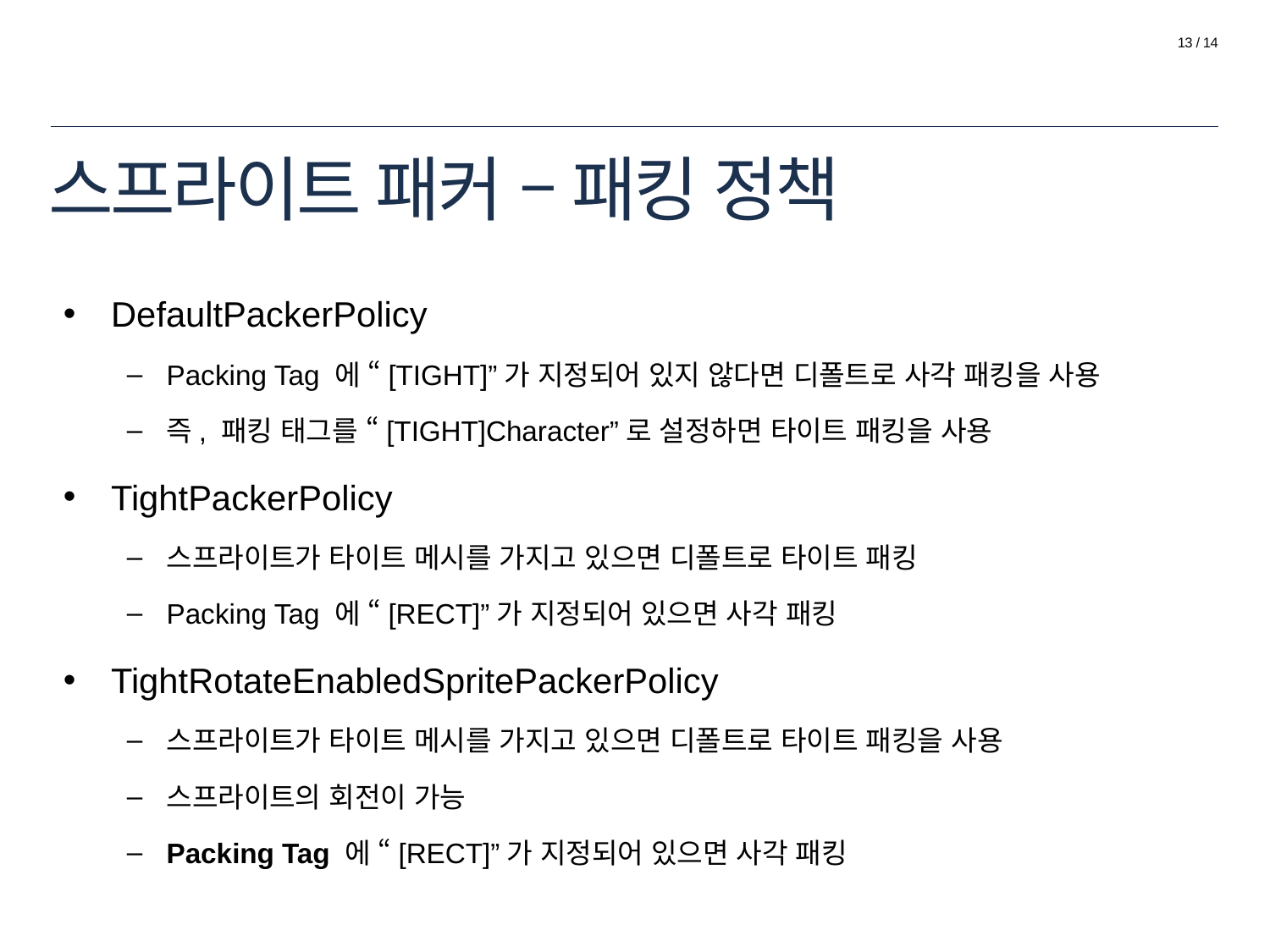

13 / 14
# 스프라이트 패커 – 패킹 정책
DefaultPackerPolicy
Packing Tag 에 “[TIGHT]”가 지정되어 있지 않다면 디폴트로 사각 패킹을 사용
즉, 패킹 태그를 “[TIGHT]Character”로 설정하면 타이트 패킹을 사용
TightPackerPolicy
스프라이트가 타이트 메시를 가지고 있으면 디폴트로 타이트 패킹
Packing Tag 에 “[RECT]”가 지정되어 있으면 사각 패킹
TightRotateEnabledSpritePackerPolicy
스프라이트가 타이트 메시를 가지고 있으면 디폴트로 타이트 패킹을 사용
스프라이트의 회전이 가능
Packing Tag 에 “[RECT]”가 지정되어 있으면 사각 패킹